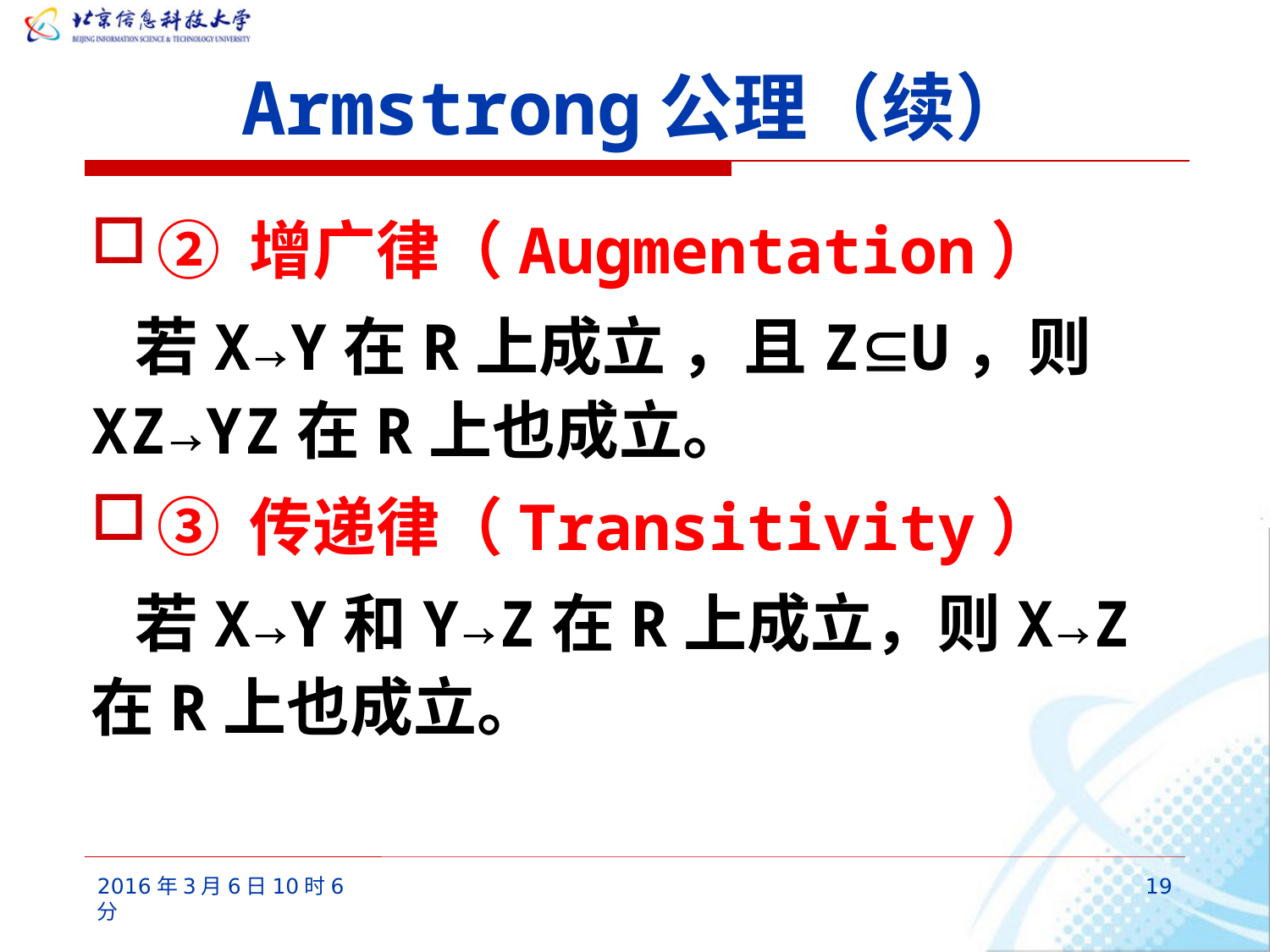

# Armstrong公理（续）
② 增广律（Augmentation）
  若X→Y在R上成立 ，且Z⊆U，则XZ→YZ在R上也成立。
③ 传递律（Transitivity）
  若X→Y和Y→Z在R上成立，则X→Z在R上也成立。
2016年3月6日10时6分
19